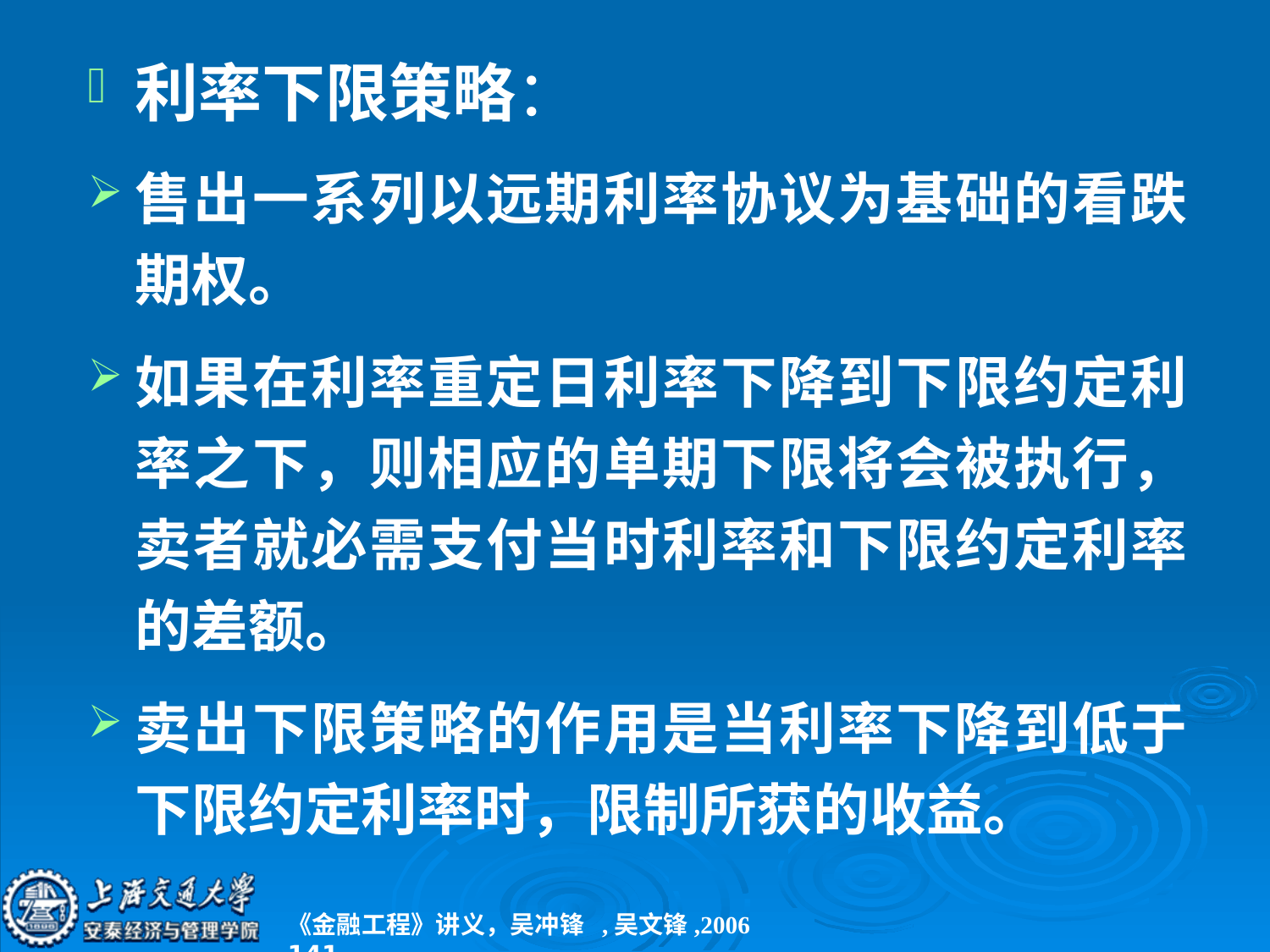

利率下限策略：
售出一系列以远期利率协议为基础的看跌期权。
如果在利率重定日利率下降到下限约定利率之下，则相应的单期下限将会被执行，卖者就必需支付当时利率和下限约定利率的差额。
卖出下限策略的作用是当利率下降到低于下限约定利率时，限制所获的收益。